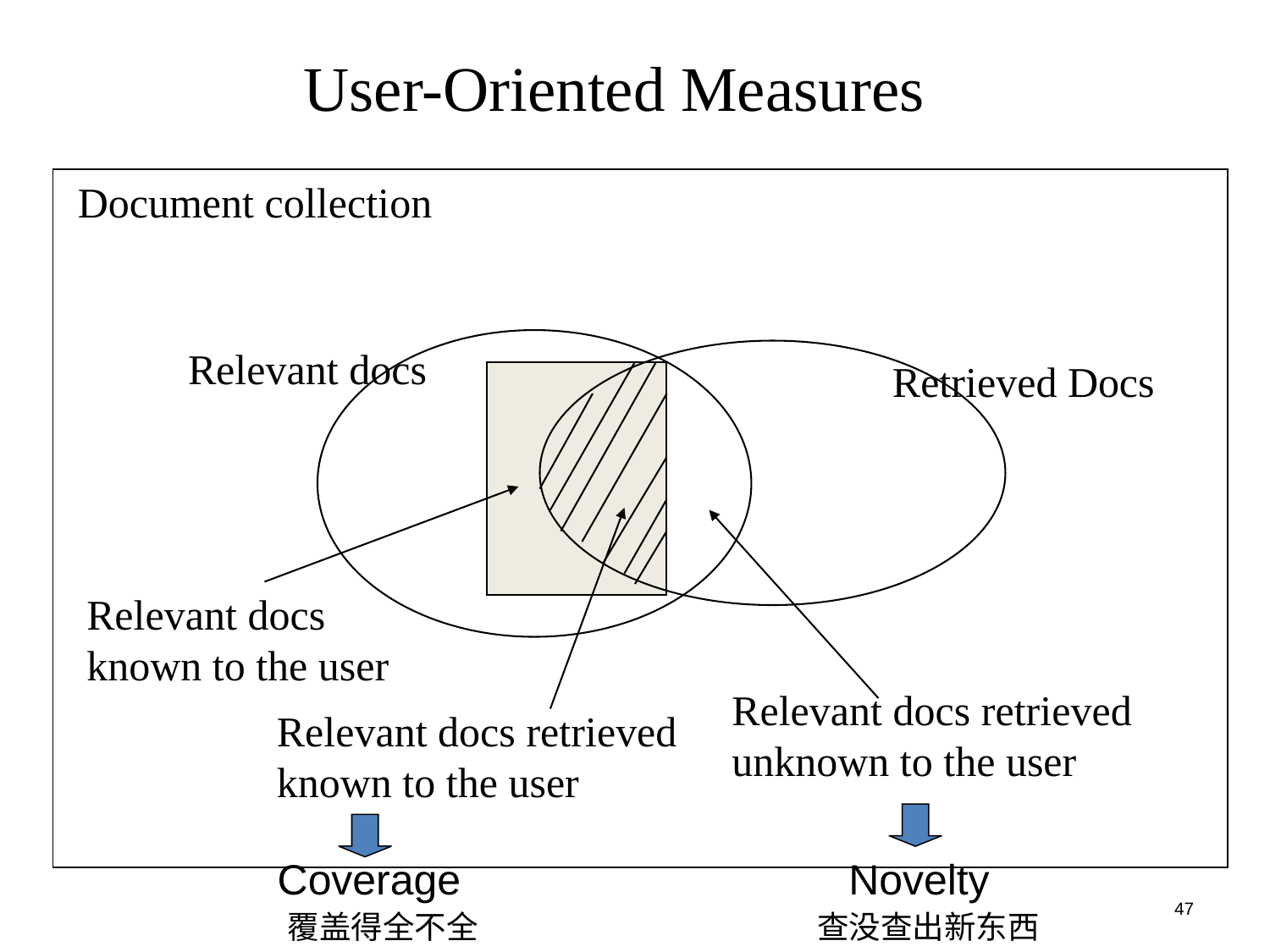

# User-Oriented Measures

Document collection

Relevant docs

Retrieved Docs

Relevant docs
known to the user
Relevant docs retrieved
unknown to the user
Relevant docs retrieved
known to the user

Coverage
Novelty
47
覆盖得全不全
查没查出新东西